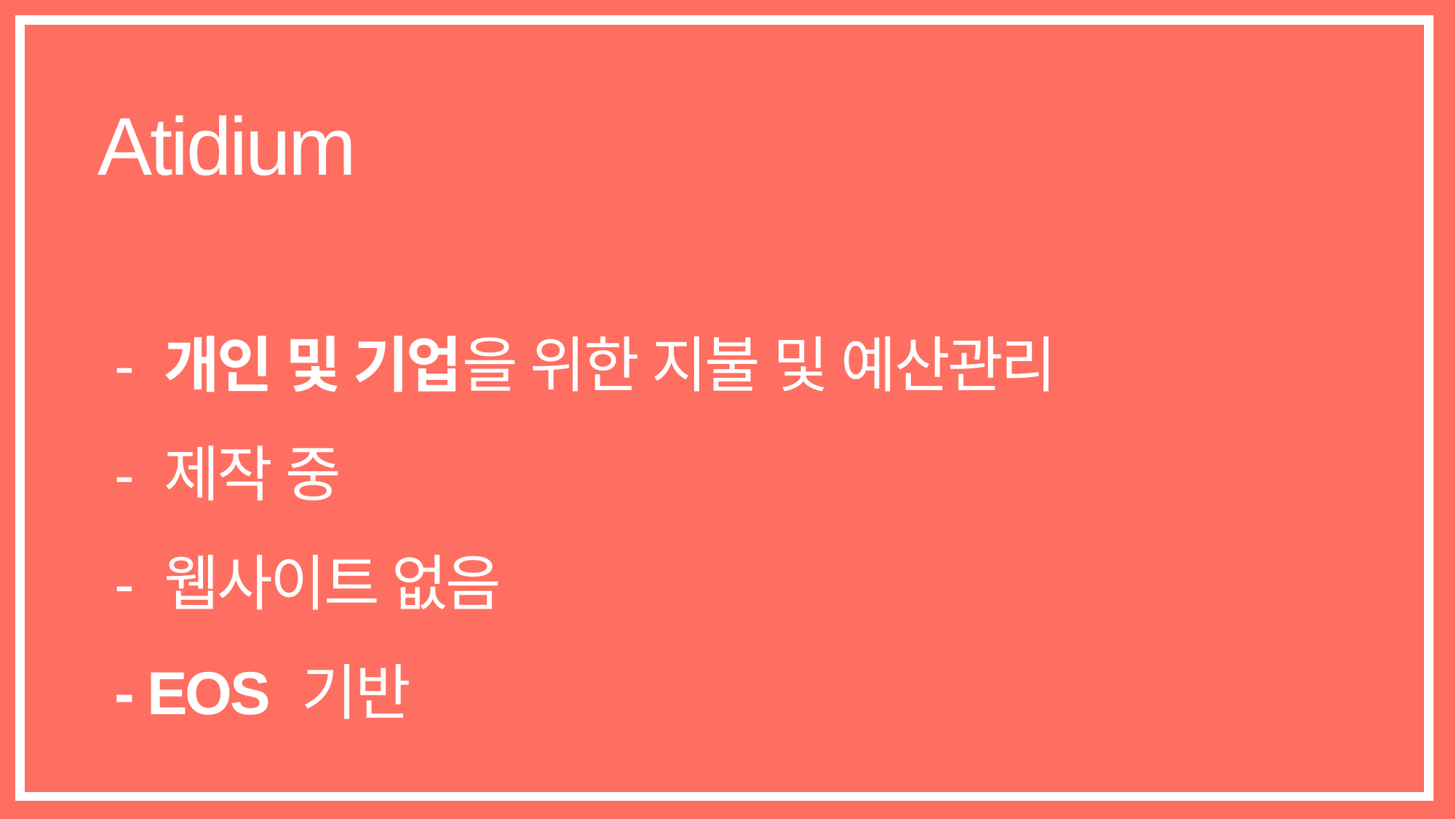

Atidium

 - 개인 및 기업을 위한 지불 및 예산관리
 - 제작 중
 - 웹사이트 없음
 - EOS 기반